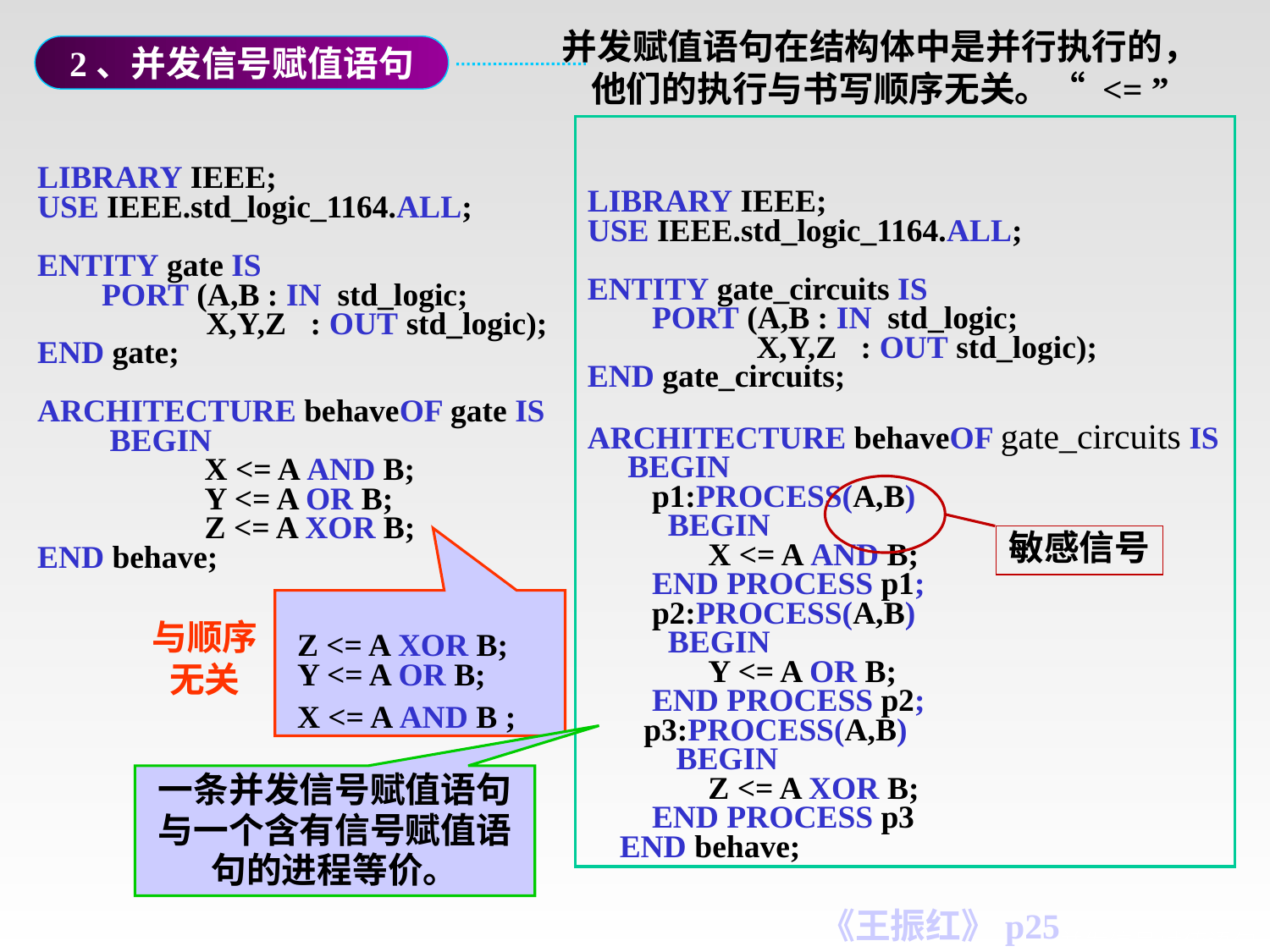

并发赋值语句在结构体中是并行执行的，他们的执行与书写顺序无关。“ <= ”
2、并发信号赋值语句

LIBRARY IEEE;
USE IEEE.std_logic_1164.ALL;

ENTITY gate IS
        PORT (A,B : IN  std_logic;
                     X,Y,Z   : OUT std_logic);
END gate;

ARCHITECTURE behaveOF gate IS
         BEGIN
	     X <= A AND B;
	     Y <= A OR B;
	     Z <= A XOR B;
END behave;

LIBRARY IEEE;
USE IEEE.std_logic_1164.ALL;

ENTITY gate_circuits IS
        PORT (A,B : IN  std_logic;
                     X,Y,Z   : OUT std_logic);
END gate_circuits;

ARCHITECTURE behaveOF gate_circuits IS
     BEGIN
        p1:PROCESS(A,B)
          BEGIN
               X <= A AND B;
        END PROCESS p1;
        p2:PROCESS(A,B)
          BEGIN
               Y <= A OR B;
        END PROCESS p2;
       p3:PROCESS(A,B)
           BEGIN
               Z <= A XOR B;
        END PROCESS p3
    END behave;

敏感信号

Z <= A XOR B;
Y <= A OR B;
X <= A AND B ;

与顺序无关
一条并发信号赋值语句与一个含有信号赋值语句的进程等价。
《王振红》p25
# 并发信号赋值语句